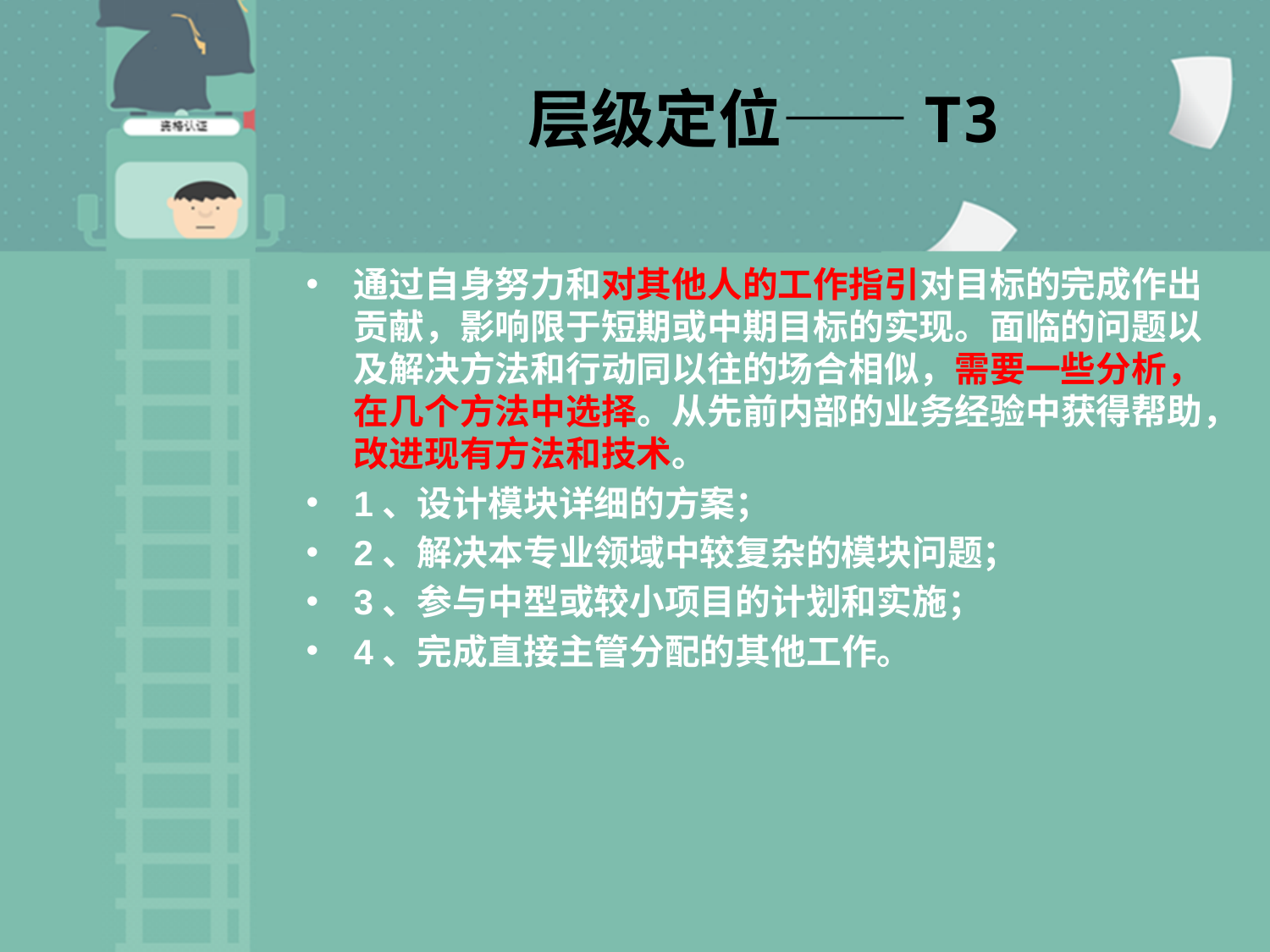

# 层级定位——T3
通过自身努力和对其他人的工作指引对目标的完成作出贡献，影响限于短期或中期目标的实现。面临的问题以及解决方法和行动同以往的场合相似，需要一些分析，在几个方法中选择。从先前内部的业务经验中获得帮助，改进现有方法和技术。
1、设计模块详细的方案；
2、解决本专业领域中较复杂的模块问题；
3、参与中型或较小项目的计划和实施；
4、完成直接主管分配的其他工作。